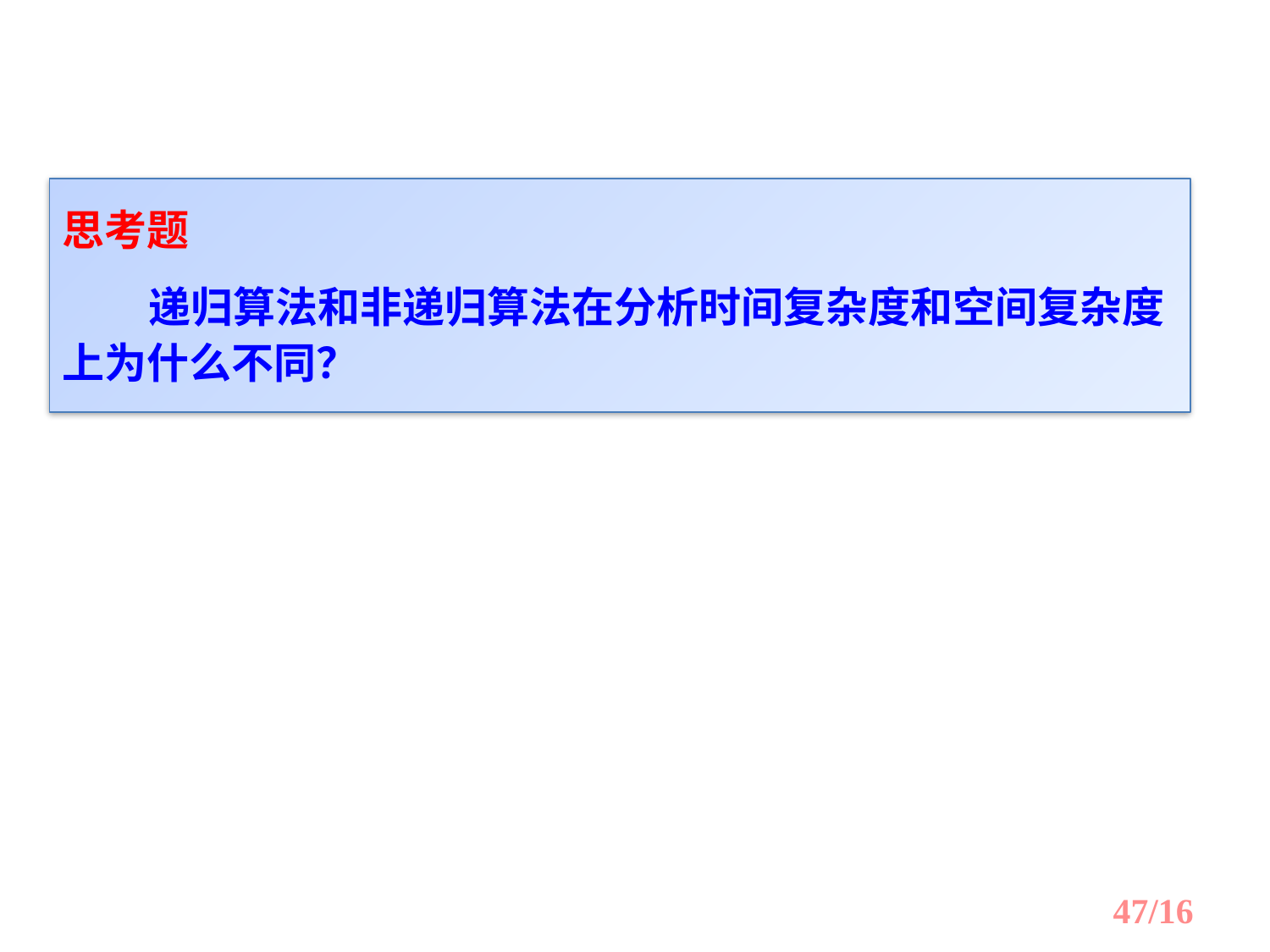

思考题
        递归算法和非递归算法在分析时间复杂度和空间复杂度上为什么不同？
47